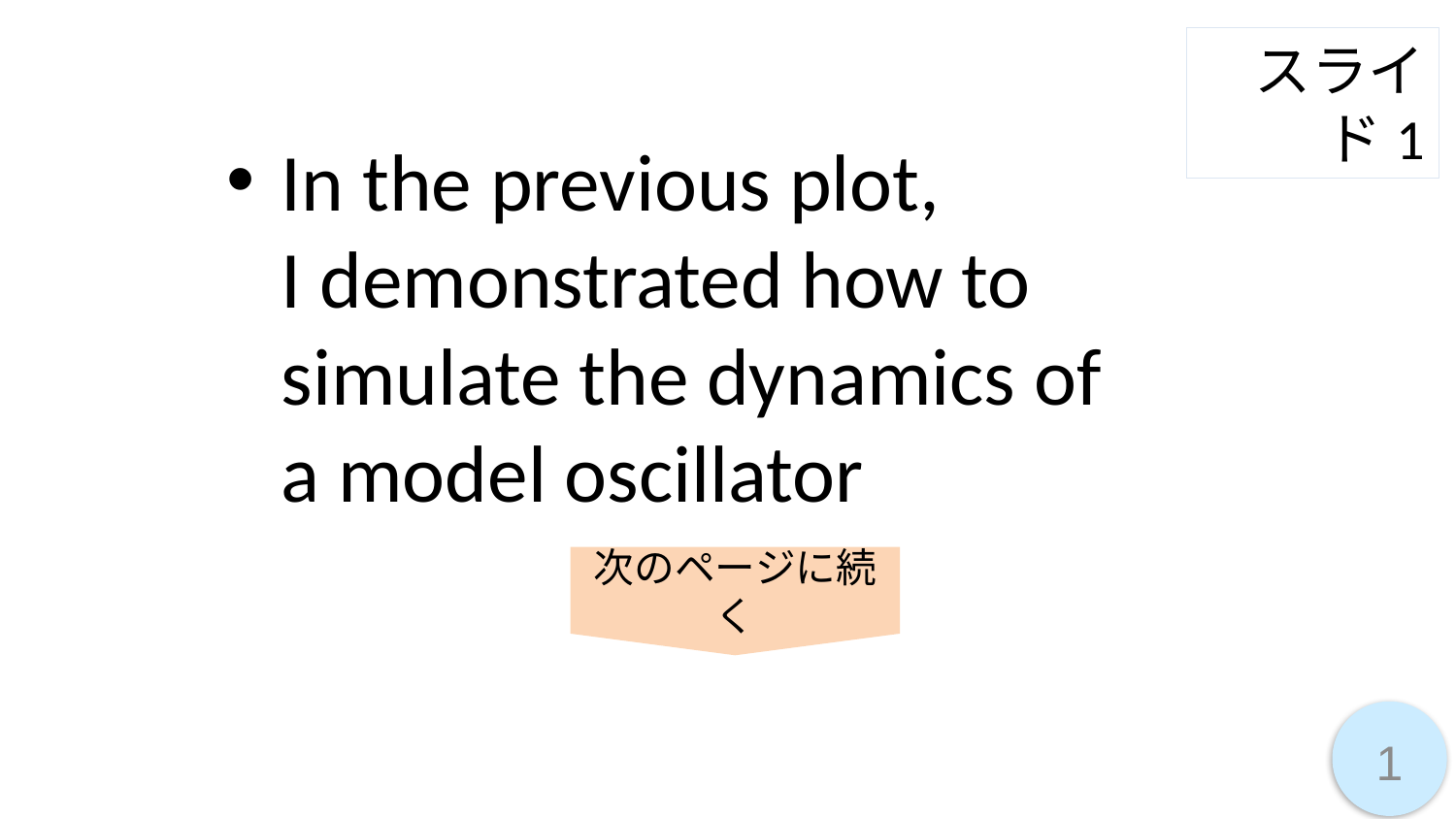

スライド1
In the previous plot,
I demonstrated how to simulate the dynamics of
a model oscillator
次のページに続く
1